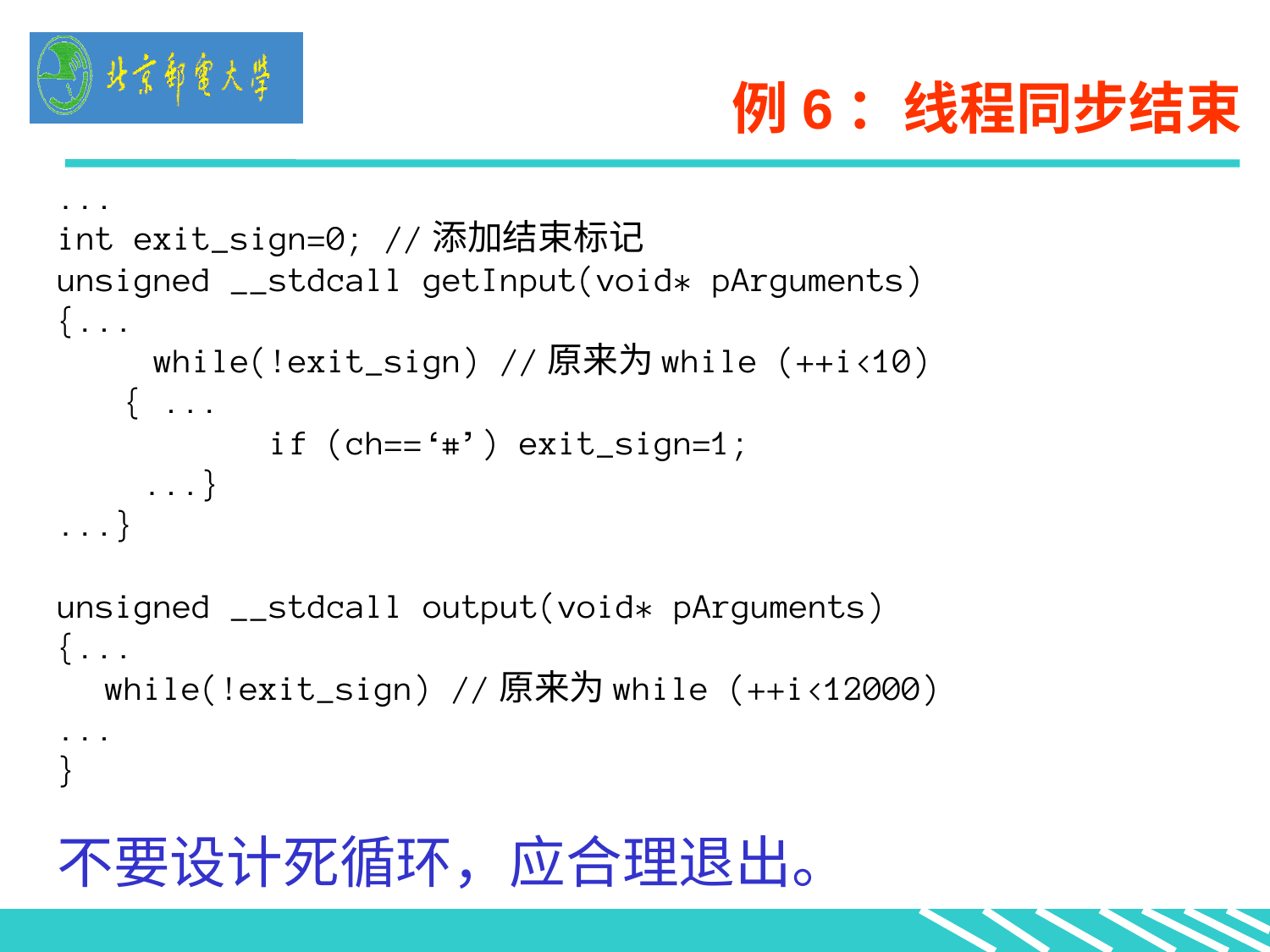

# 例6：线程同步结束
...
int exit_sign=0; //添加结束标记
unsigned __stdcall getInput(void* pArguments)
{...
     while(!exit_sign) //原来为while (++i<10)
	 { ...
           if (ch==‘#’) exit_sign=1;
	  ...}
...}

unsigned __stdcall output(void* pArguments)
{...
	while(!exit_sign) //原来为while (++i<12000)
...
}
不要设计死循环，应合理退出。